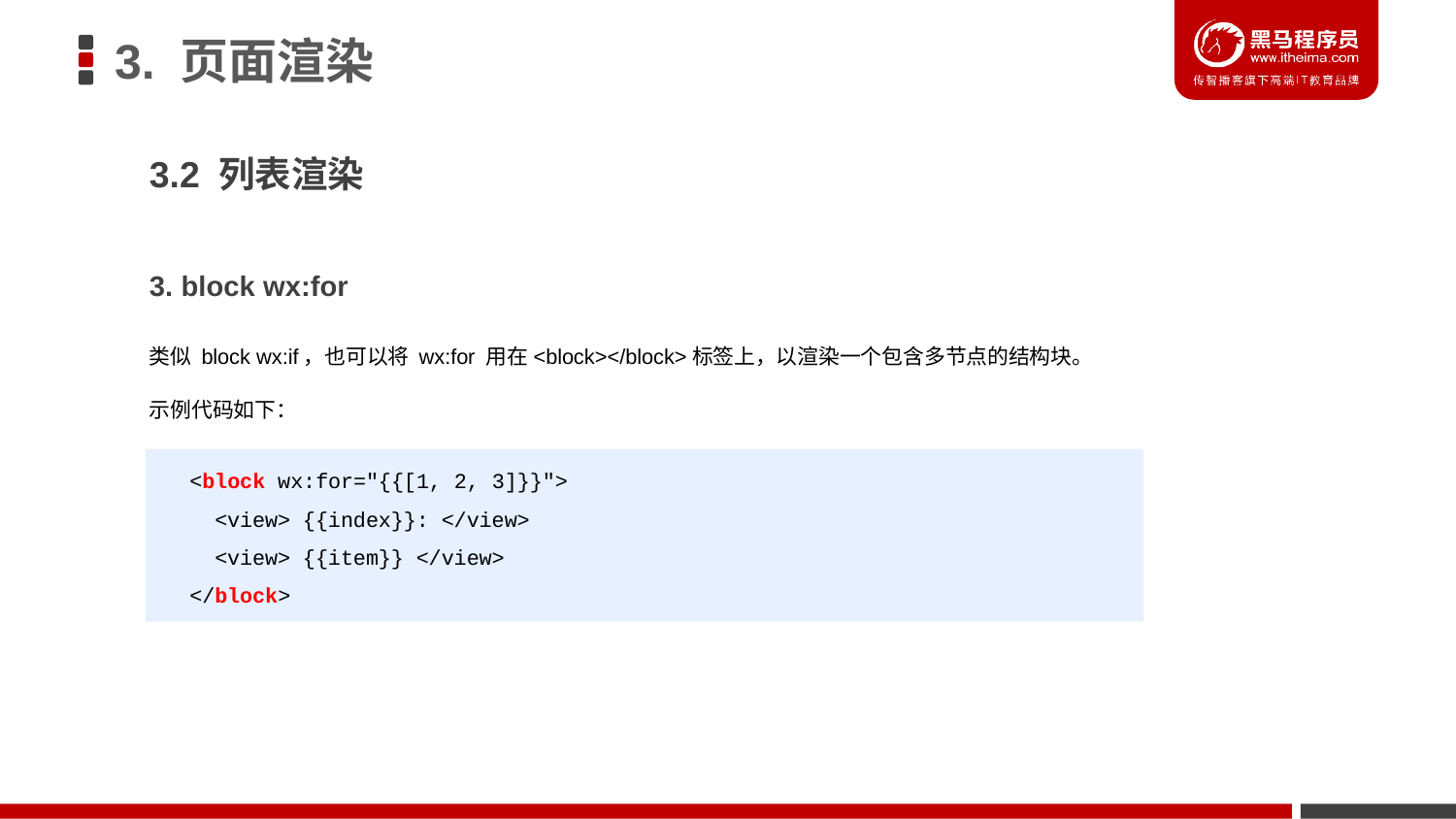

# 3. 页面渲染
3.2 列表渲染
3. block wx:for
类似 block wx:if，也可以将 wx:for 用在<block></block>标签上，以渲染一个包含多节点的结构块。
示例代码如下：
<block wx:for="{{[1, 2, 3]}}">
  <view> {{index}}: </view>
  <view> {{item}} </view>
</block>